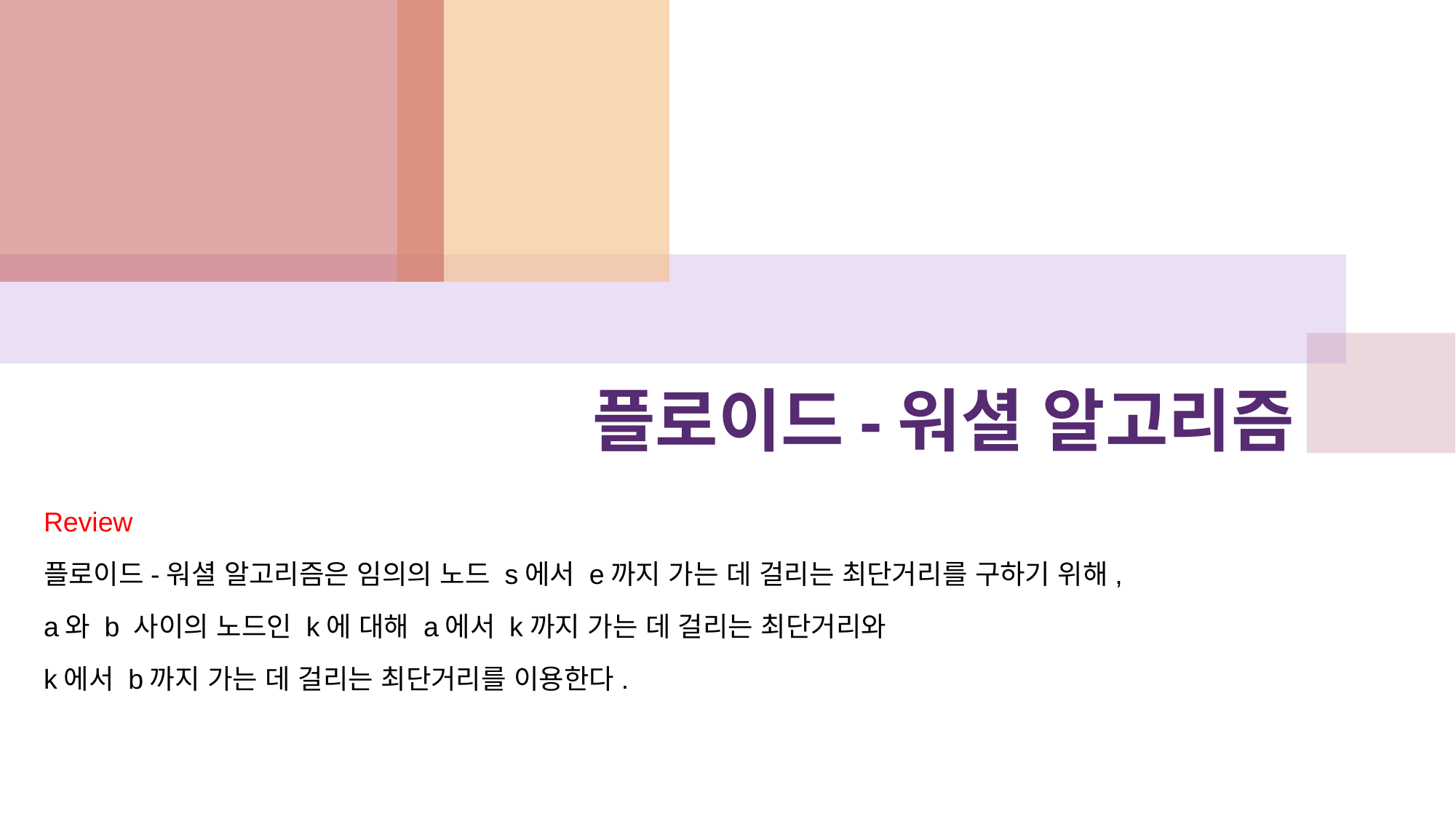

# 플로이드-워셜 알고리즘
Review
플로이드-워셜 알고리즘은 임의의 노드 s에서 e까지 가는 데 걸리는 최단거리를 구하기 위해,
a와 b 사이의 노드인 k에 대해 a에서 k까지 가는 데 걸리는 최단거리와
k에서 b까지 가는 데 걸리는 최단거리를 이용한다.